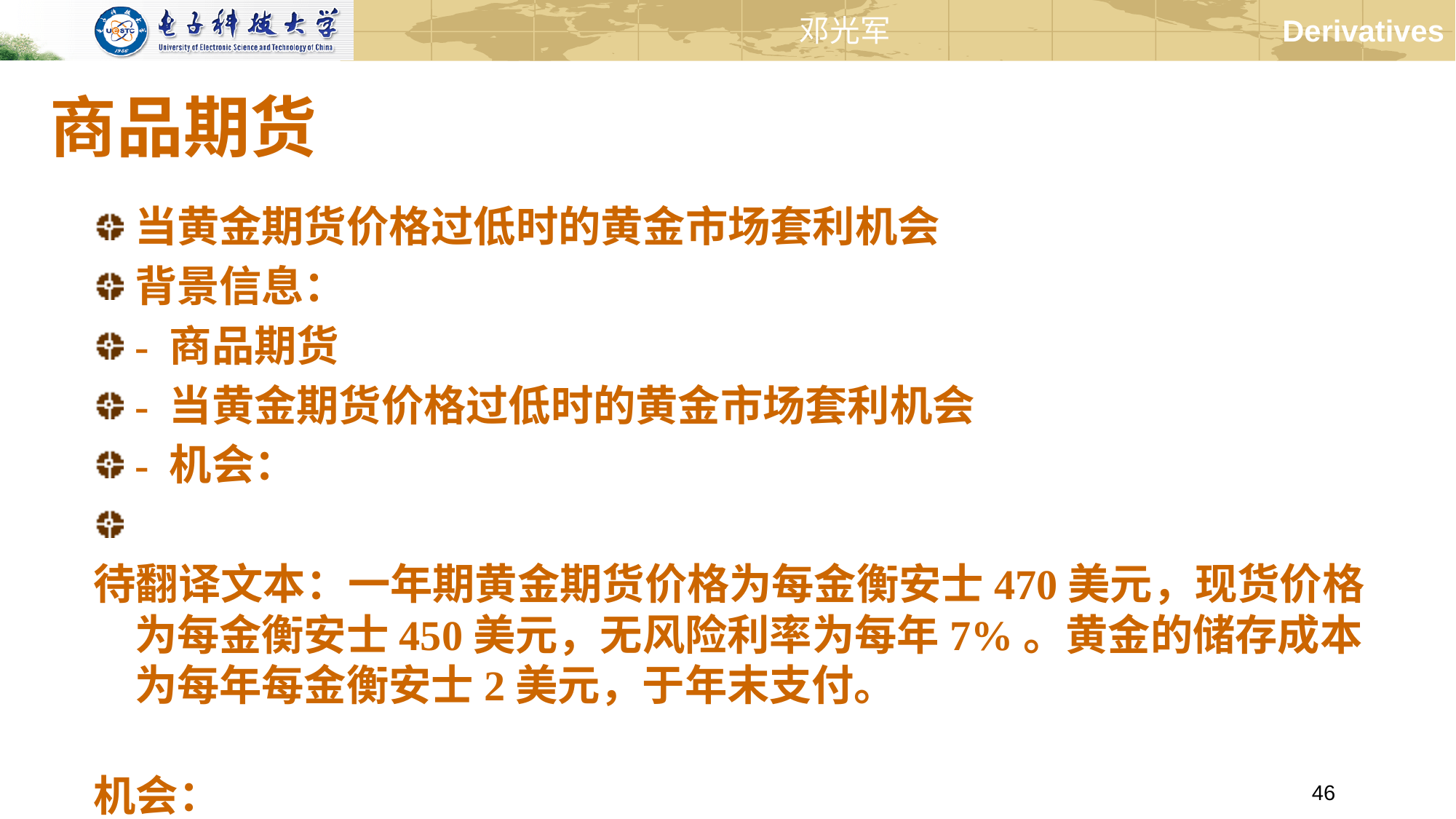

# 商品期货
当黄金期货价格过低时的黄金市场套利机会
背景信息：
- 商品期货
- 当黄金期货价格过低时的黄金市场套利机会
- 机会：

待翻译文本：一年期黄金期货价格为每金衡安士470美元，现货价格为每金衡安士450美元，无风险利率为每年7%。黄金的储存成本为每年每金衡安士2美元，于年末支付。

机会：
1. 卖出黄金以获得 $45000
2. 进入一份一年后交割的黄金期货多头合约。
$48263-$47000=$1263

在黄金市场中的套利机会：当黄金期货价格过低时，可以通过现货与期货之间的价差进行套利。例如，如果一年期黄金期货价格为每金衡安士470美元，现货价格为450美元，无风险利率为每年7%，黄金的储存成本为每年每金衡安士2美元，在期末支付。计算显示，价差为1263美元，这可能表明存在套利机会。
利润：$1263 + $200 = $1463